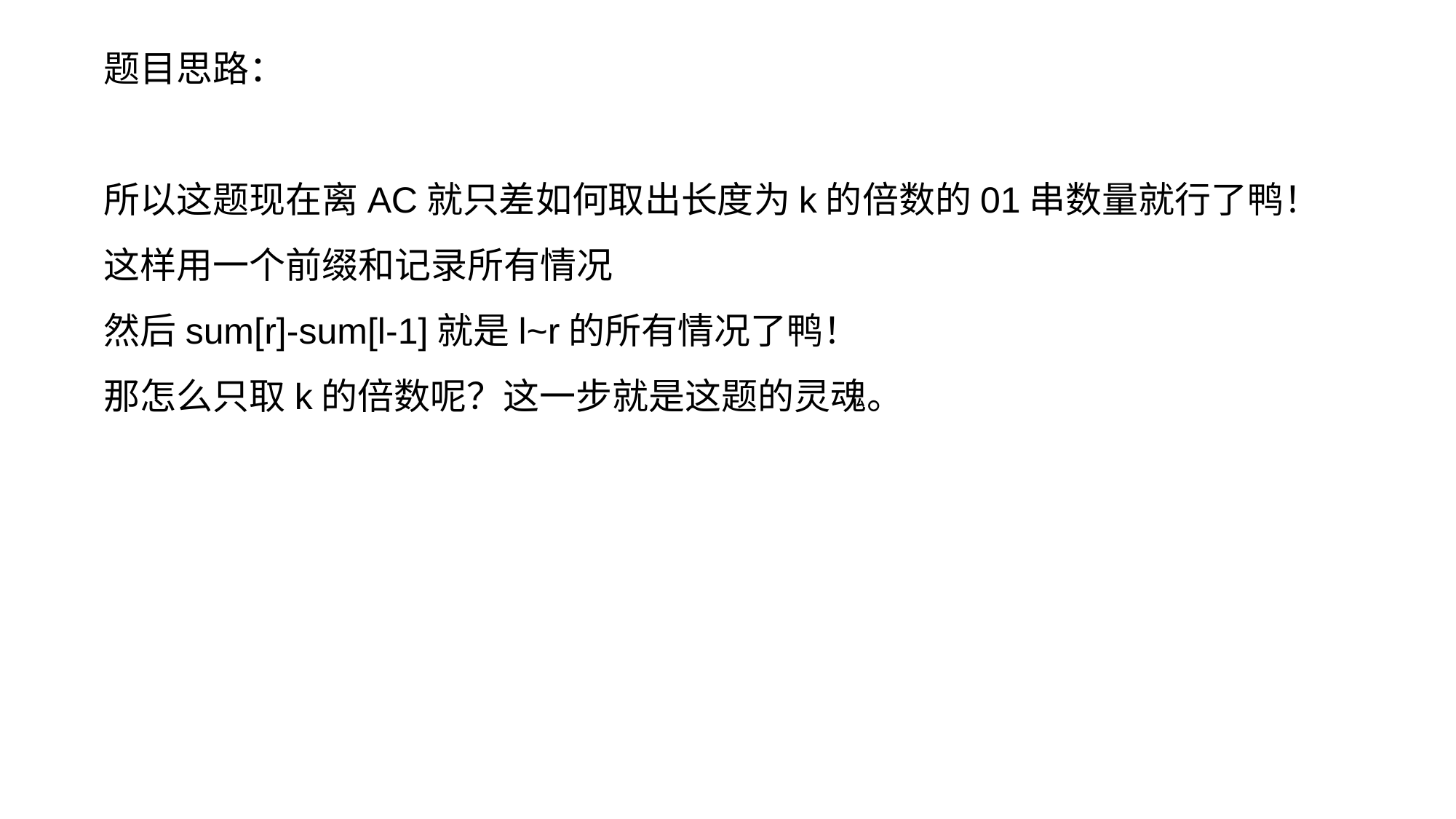

题目思路：

所以这题现在离AC就只差如何取出长度为k的倍数的01串数量就行了鸭！
这样用一个前缀和记录所有情况
然后sum[r]-sum[l-1]就是l~r的所有情况了鸭！
那怎么只取k的倍数呢？这一步就是这题的灵魂。